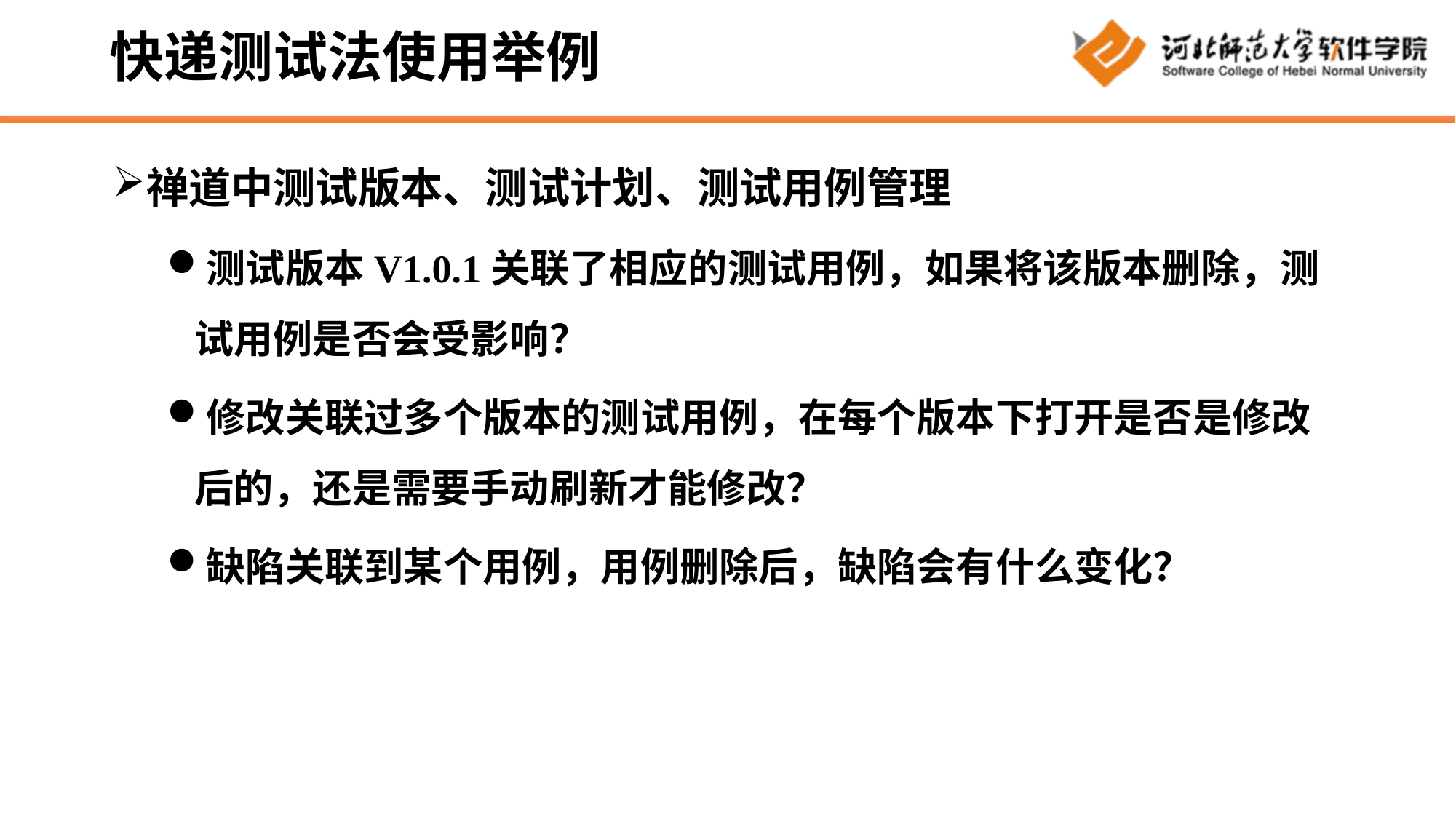

# 快递测试法使用举例
禅道中测试版本、测试计划、测试用例管理
测试版本V1.0.1关联了相应的测试用例，如果将该版本删除，测试用例是否会受影响？
修改关联过多个版本的测试用例，在每个版本下打开是否是修改后的，还是需要手动刷新才能修改？
缺陷关联到某个用例，用例删除后，缺陷会有什么变化？